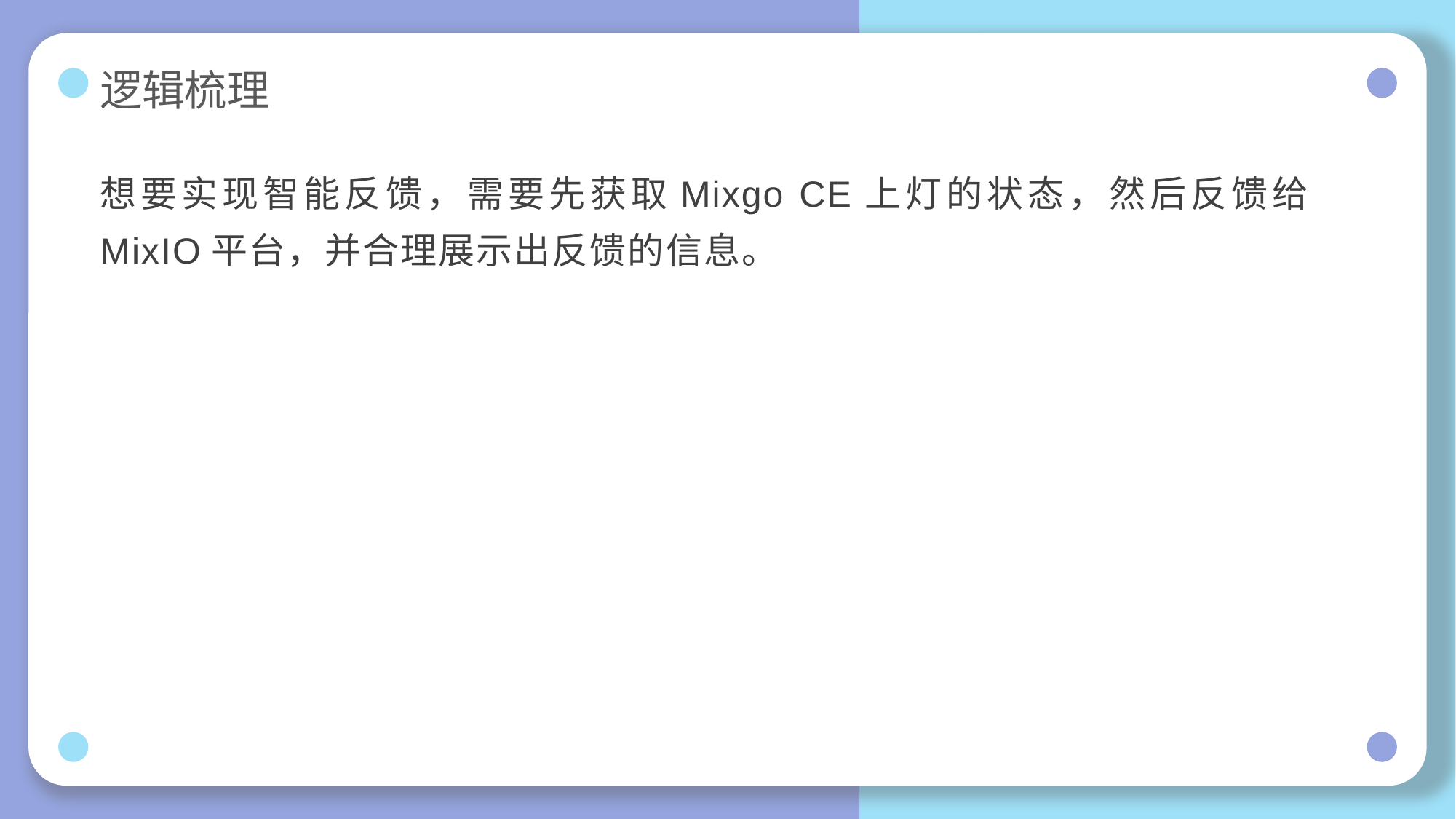

# 逻辑梳理
想要实现智能反馈，需要先获取Mixgo CE上灯的状态，然后反馈给MixIO平台，并合理展示出反馈的信息。